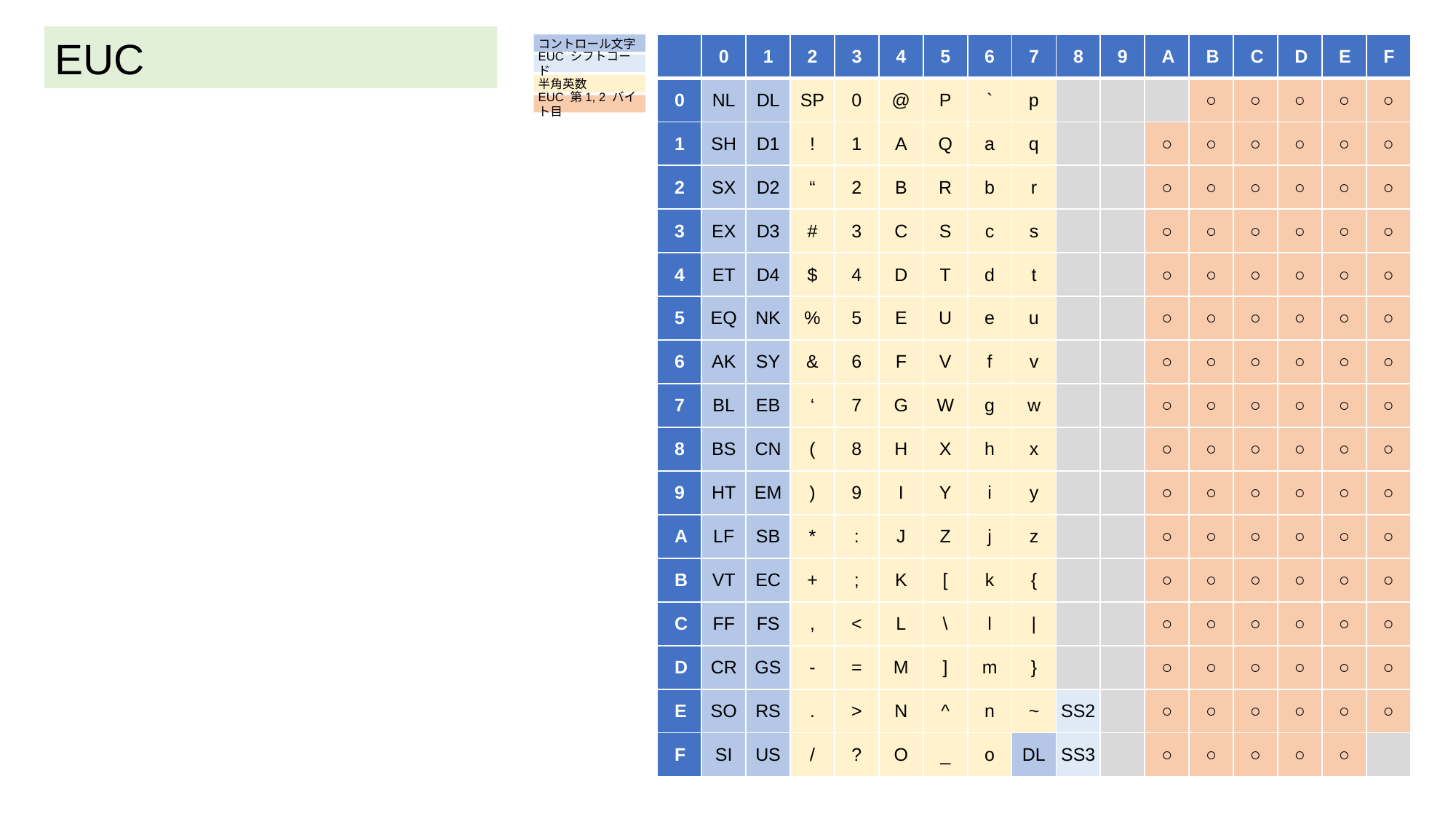

EUC
コントロール文字
|  | 0 | 1 | 2 | 3 | 4 | 5 | 6 | 7 | 8 | 9 | A | B | C | D | E | F |
| --- | --- | --- | --- | --- | --- | --- | --- | --- | --- | --- | --- | --- | --- | --- | --- | --- |
| 0 | NL | DL | SP | 0 | @ | P | ` | p |  |  |  | ○ | ○ | ○ | ○ | ○ |
| 1 | SH | D1 | ! | 1 | A | Q | a | q |  |  | ○ | ○ | ○ | ○ | ○ | ○ |
| 2 | SX | D2 | “ | 2 | B | R | b | r |  |  | ○ | ○ | ○ | ○ | ○ | ○ |
| 3 | EX | D3 | # | 3 | C | S | c | s |  |  | ○ | ○ | ○ | ○ | ○ | ○ |
| 4 | ET | D4 | $ | 4 | D | T | d | t |  |  | ○ | ○ | ○ | ○ | ○ | ○ |
| 5 | EQ | NK | % | 5 | E | U | e | u |  |  | ○ | ○ | ○ | ○ | ○ | ○ |
| 6 | AK | SY | & | 6 | F | V | f | v |  |  | ○ | ○ | ○ | ○ | ○ | ○ |
| 7 | BL | EB | ‘ | 7 | G | W | g | w |  |  | ○ | ○ | ○ | ○ | ○ | ○ |
| 8 | BS | CN | ( | 8 | H | X | h | x |  |  | ○ | ○ | ○ | ○ | ○ | ○ |
| 9 | HT | EM | ) | 9 | I | Y | i | y |  |  | ○ | ○ | ○ | ○ | ○ | ○ |
| A | LF | SB | \* | : | J | Z | j | z |  |  | ○ | ○ | ○ | ○ | ○ | ○ |
| B | VT | EC | + | ; | K | [ | k | { |  |  | ○ | ○ | ○ | ○ | ○ | ○ |
| C | FF | FS | , | < | L | \ | l | | |  |  | ○ | ○ | ○ | ○ | ○ | ○ |
| D | CR | GS | - | = | M | ] | m | } |  |  | ○ | ○ | ○ | ○ | ○ | ○ |
| E | SO | RS | . | > | N | ^ | n | ~ | SS2 |  | ○ | ○ | ○ | ○ | ○ | ○ |
| F | SI | US | / | ? | O | \_ | o | DL | SS3 |  | ○ | ○ | ○ | ○ | ○ |  |
EUC シフトコード
半角英数
EUC 第1, 2 バイト目